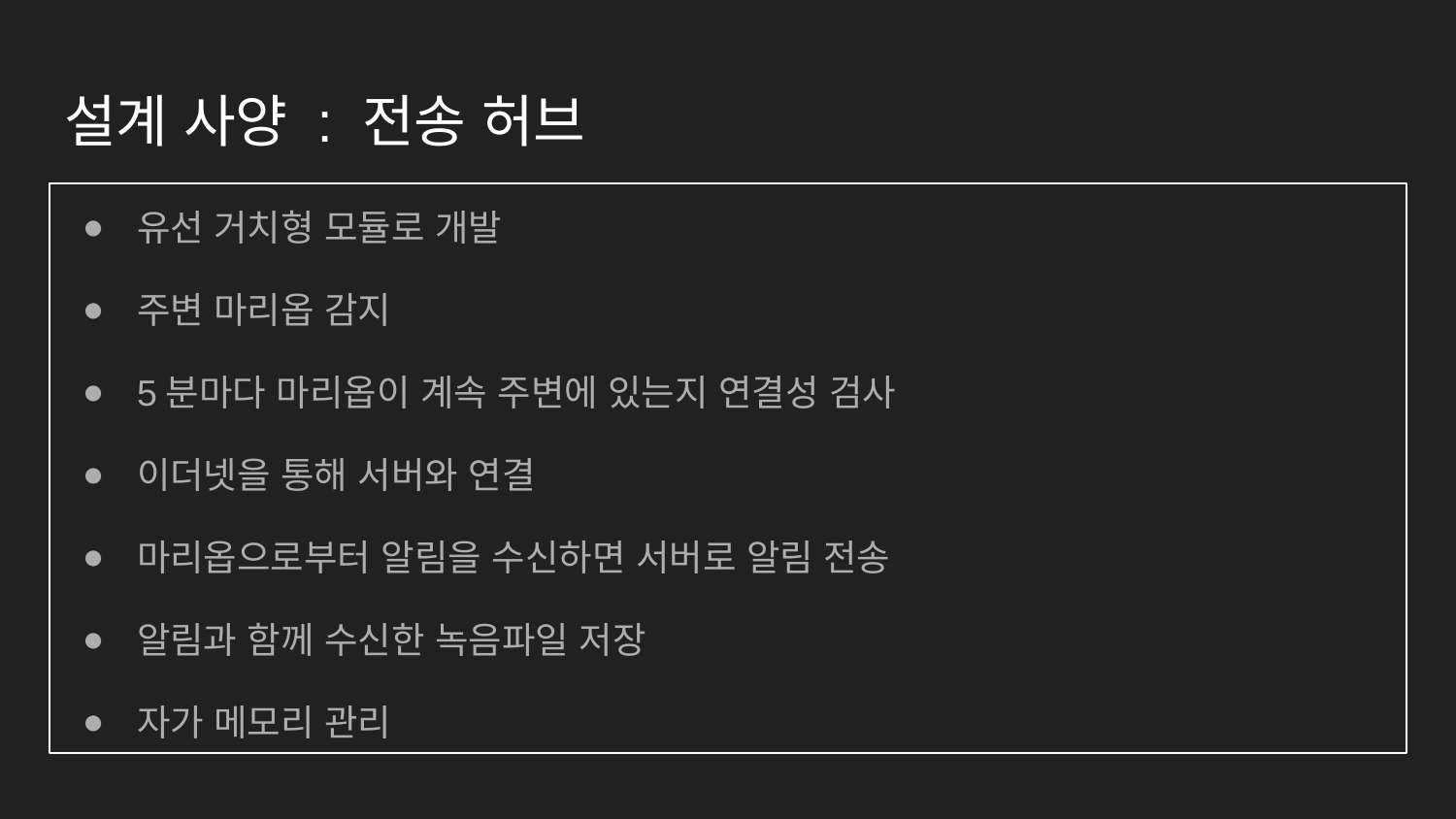

# 설계 사양 : 전송 허브
유선 거치형 모듈로 개발
주변 마리옵 감지
5분마다 마리옵이 계속 주변에 있는지 연결성 검사
이더넷을 통해 서버와 연결
마리옵으로부터 알림을 수신하면 서버로 알림 전송
알림과 함께 수신한 녹음파일 저장
자가 메모리 관리